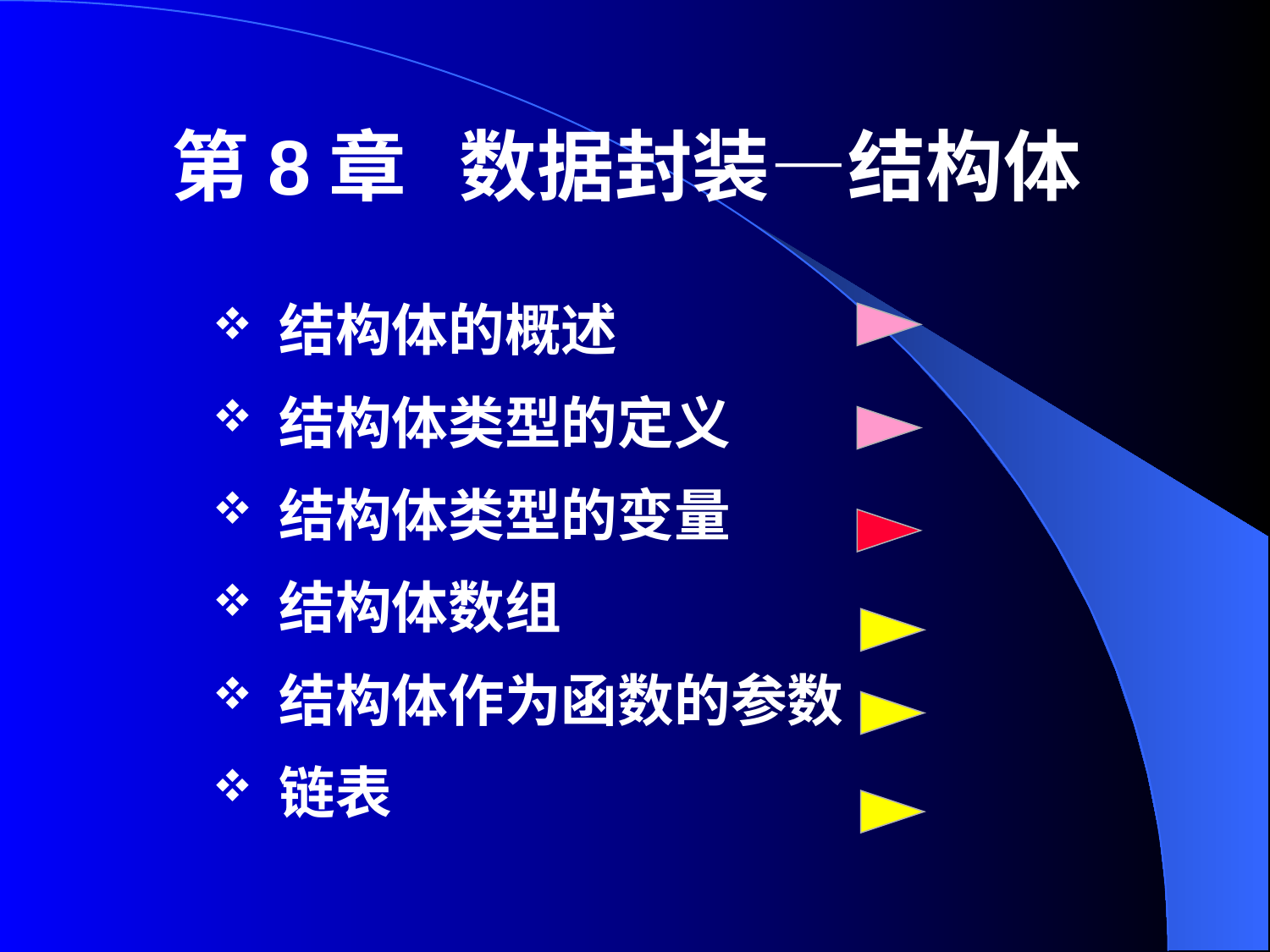

# 第8章   数据封装—结构体
结构体的概述
结构体类型的定义
结构体类型的变量
结构体数组
结构体作为函数的参数
链表